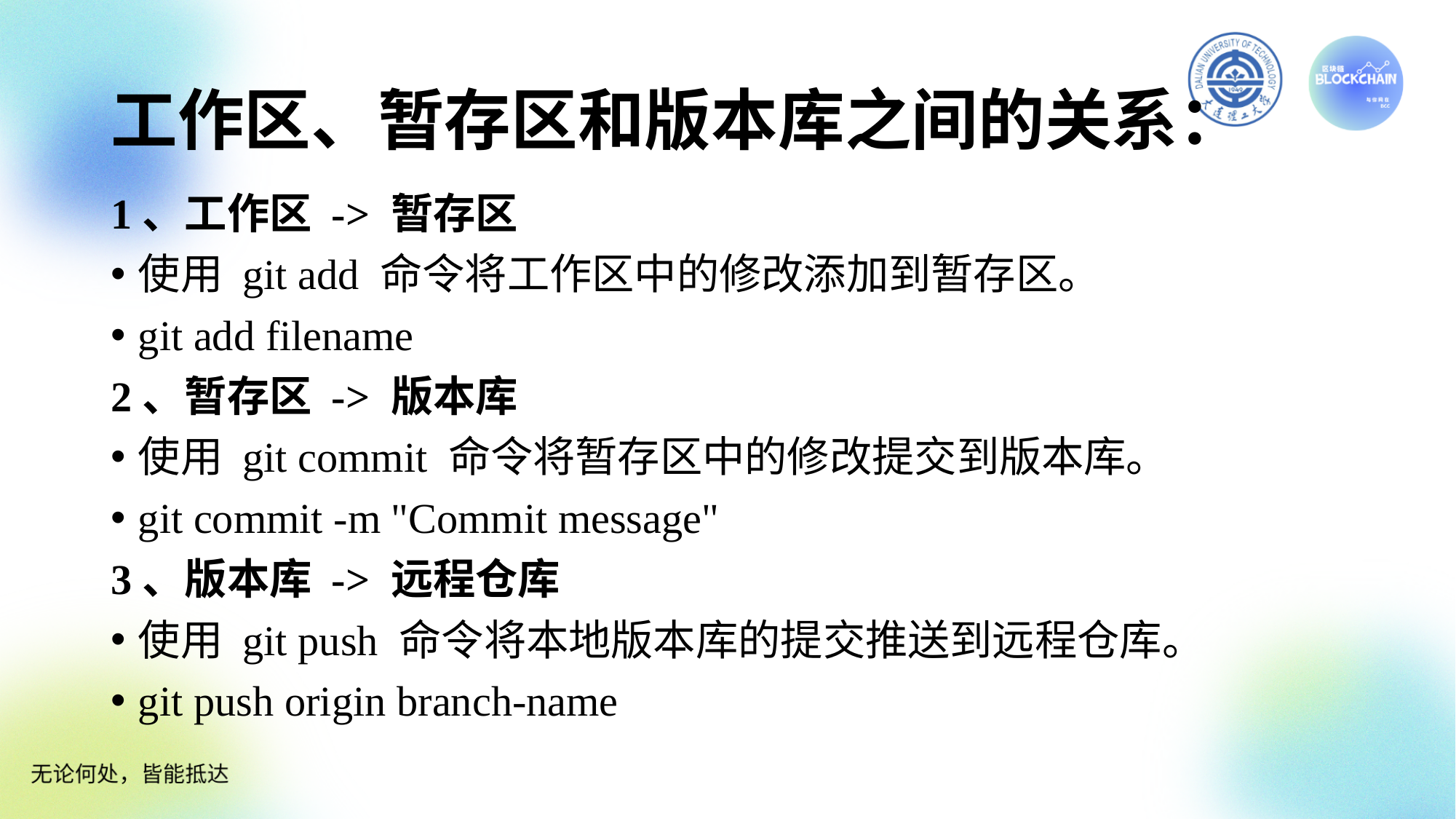

# 工作区、暂存区和版本库之间的关系：
1、工作区 -> 暂存区
使用 git add 命令将工作区中的修改添加到暂存区。
git add filename
2、暂存区 -> 版本库
使用 git commit 命令将暂存区中的修改提交到版本库。
git commit -m "Commit message"
3、版本库 -> 远程仓库
使用 git push 命令将本地版本库的提交推送到远程仓库。
git push origin branch-name